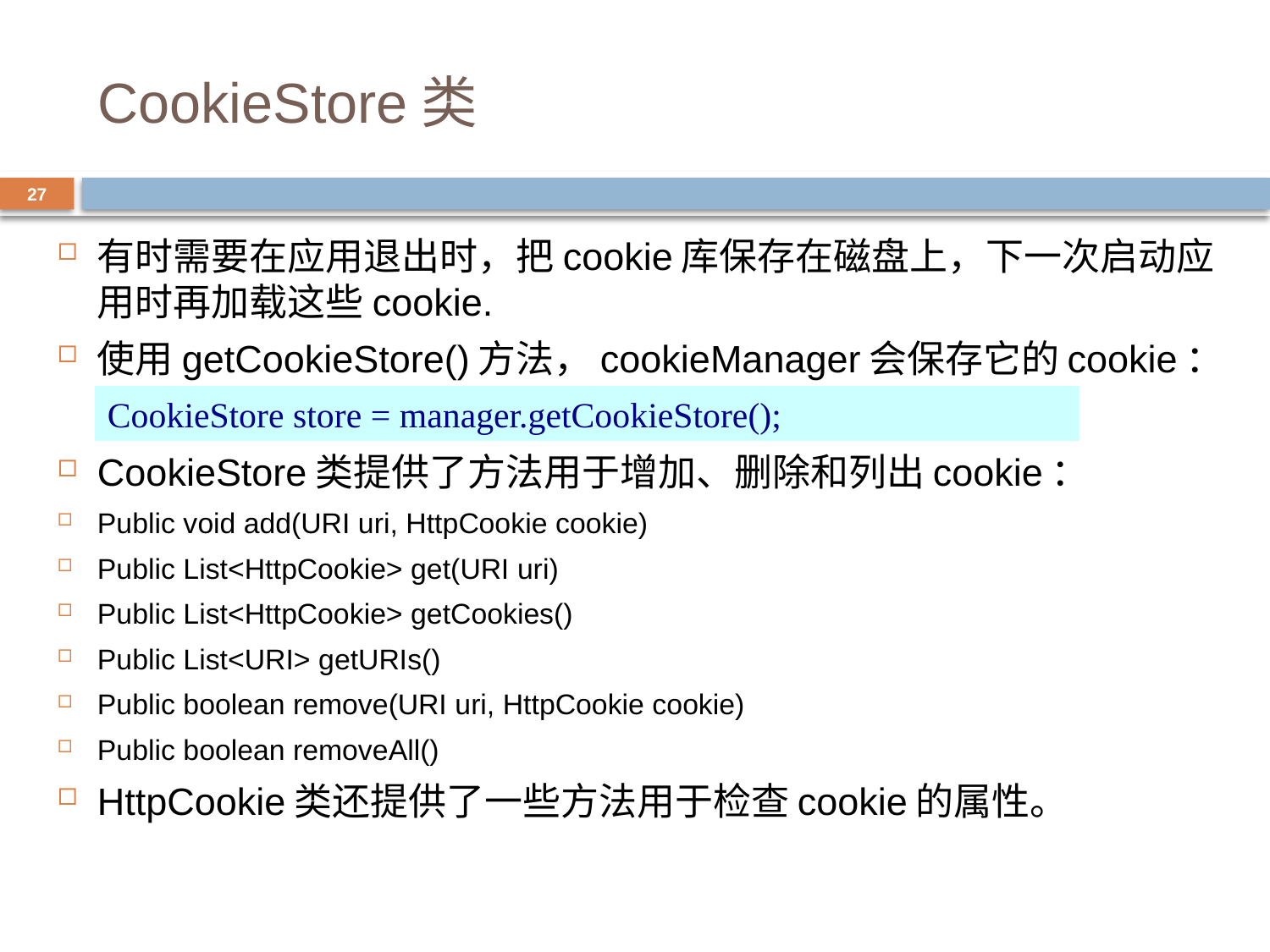

# CookieStore类
27
有时需要在应用退出时，把cookie库保存在磁盘上，下一次启动应用时再加载这些cookie.
使用getCookieStore()方法，cookieManager会保存它的cookie：

CookieStore类提供了方法用于增加、删除和列出cookie：
Public void add(URI uri, HttpCookie cookie)
Public List<HttpCookie> get(URI uri)
Public List<HttpCookie> getCookies()
Public List<URI> getURIs()
Public boolean remove(URI uri, HttpCookie cookie)
Public boolean removeAll()
HttpCookie类还提供了一些方法用于检查cookie的属性。

CookieStore store = manager.getCookieStore();